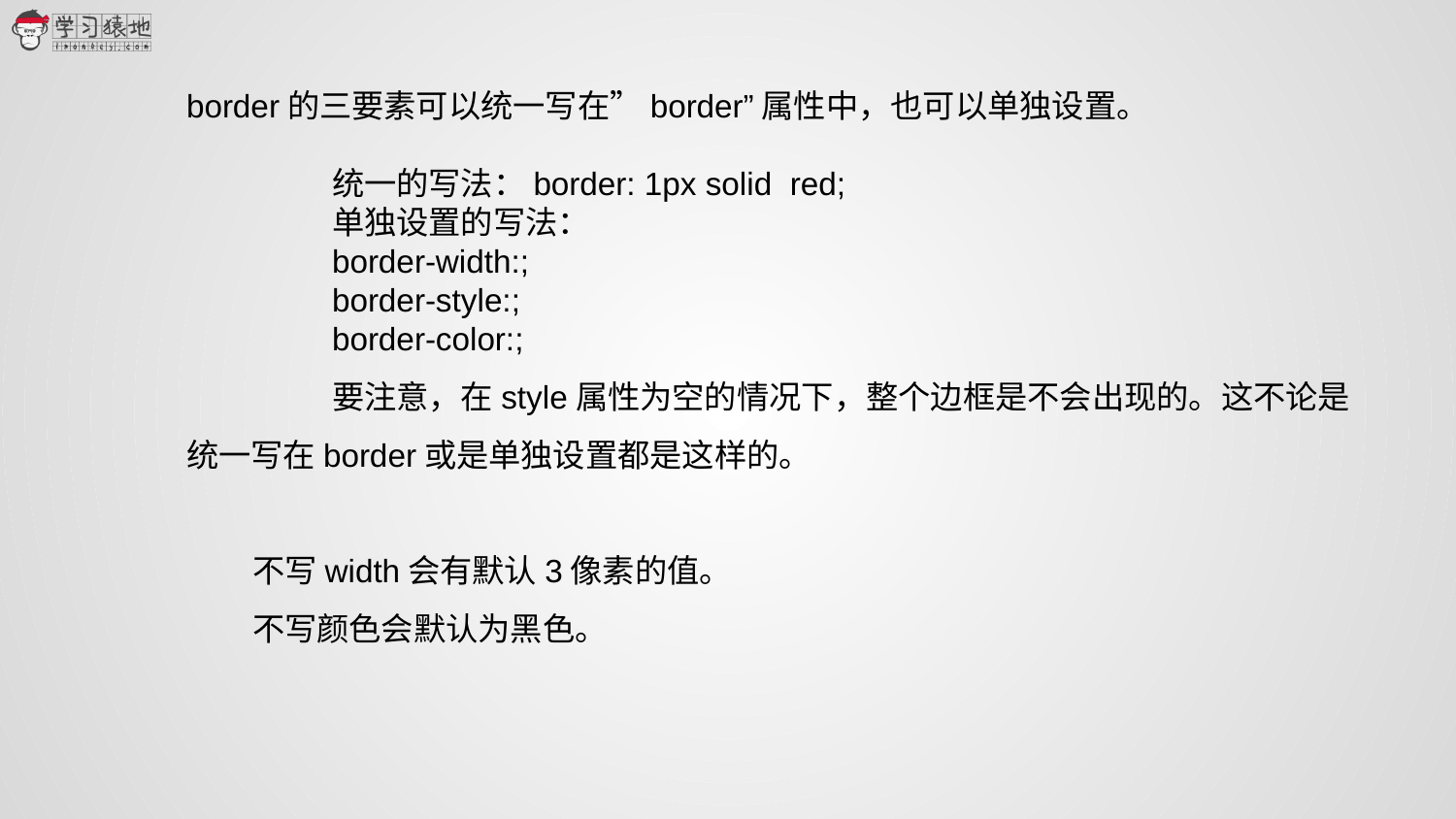

border的三要素可以统一写在”border”属性中，也可以单独设置。

	统一的写法：border: 1px solid  red;
	单独设置的写法：
	border-width:;
	border-style:;
	border-color:;
	要注意，在style属性为空的情况下，整个边框是不会出现的。这不论是统一写在border或是单独设置都是这样的。

        不写width会有默认3像素的值。
        不写颜色会默认为黑色。